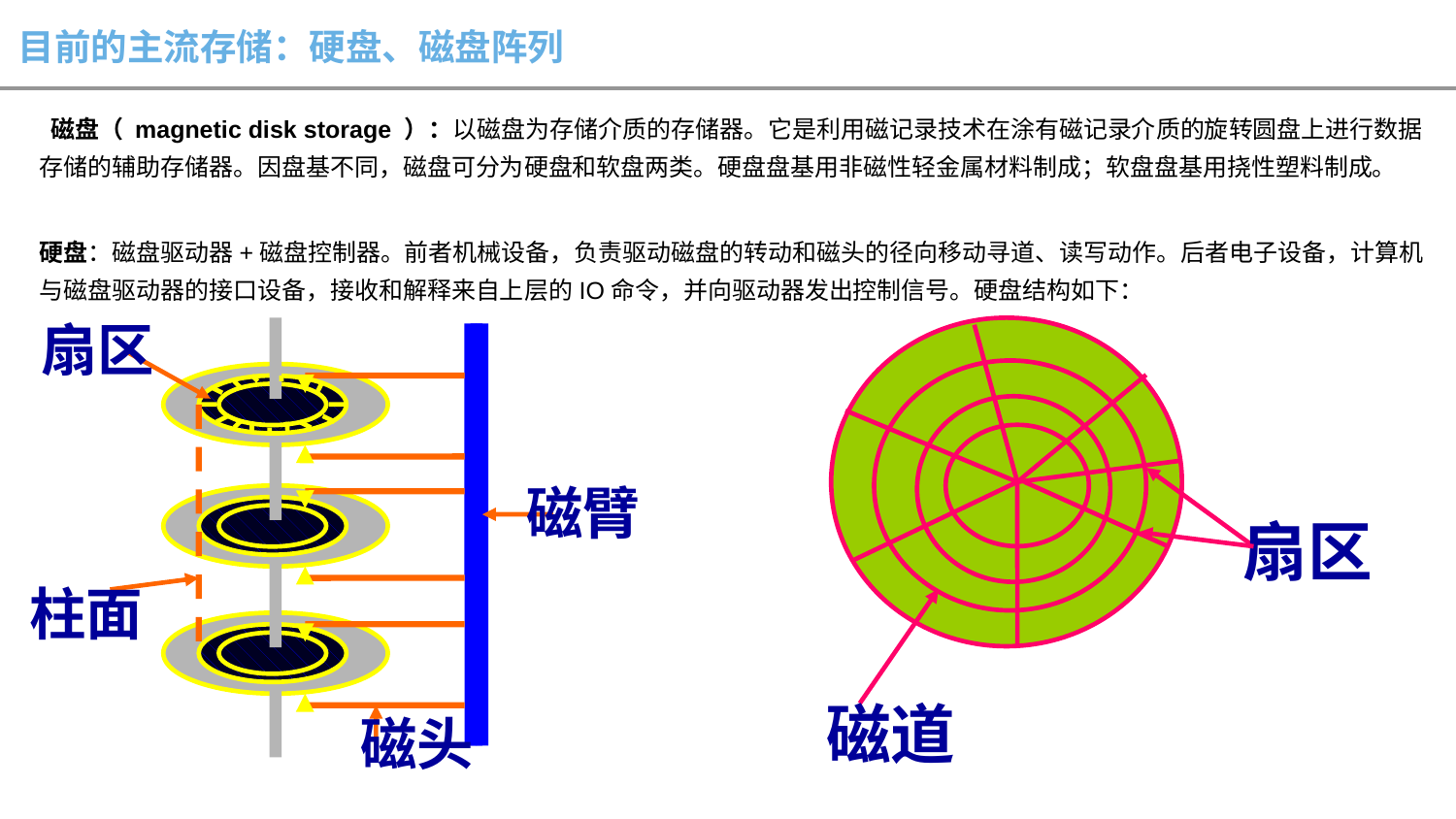

目前的主流存储：硬盘、磁盘阵列
 磁盘（ magnetic disk storage ）：以磁盘为存储介质的存储器。它是利用磁记录技术在涂有磁记录介质的旋转圆盘上进行数据存储的辅助存储器。因盘基不同，磁盘可分为硬盘和软盘两类。硬盘盘基用非磁性轻金属材料制成；软盘盘基用挠性塑料制成。

硬盘：磁盘驱动器+磁盘控制器。前者机械设备，负责驱动磁盘的转动和磁头的径向移动寻道、读写动作。后者电子设备，计算机与磁盘驱动器的接口设备，接收和解释来自上层的IO命令，并向驱动器发出控制信号。硬盘结构如下：

扇区

磁臂

柱面

磁头

扇区

磁道